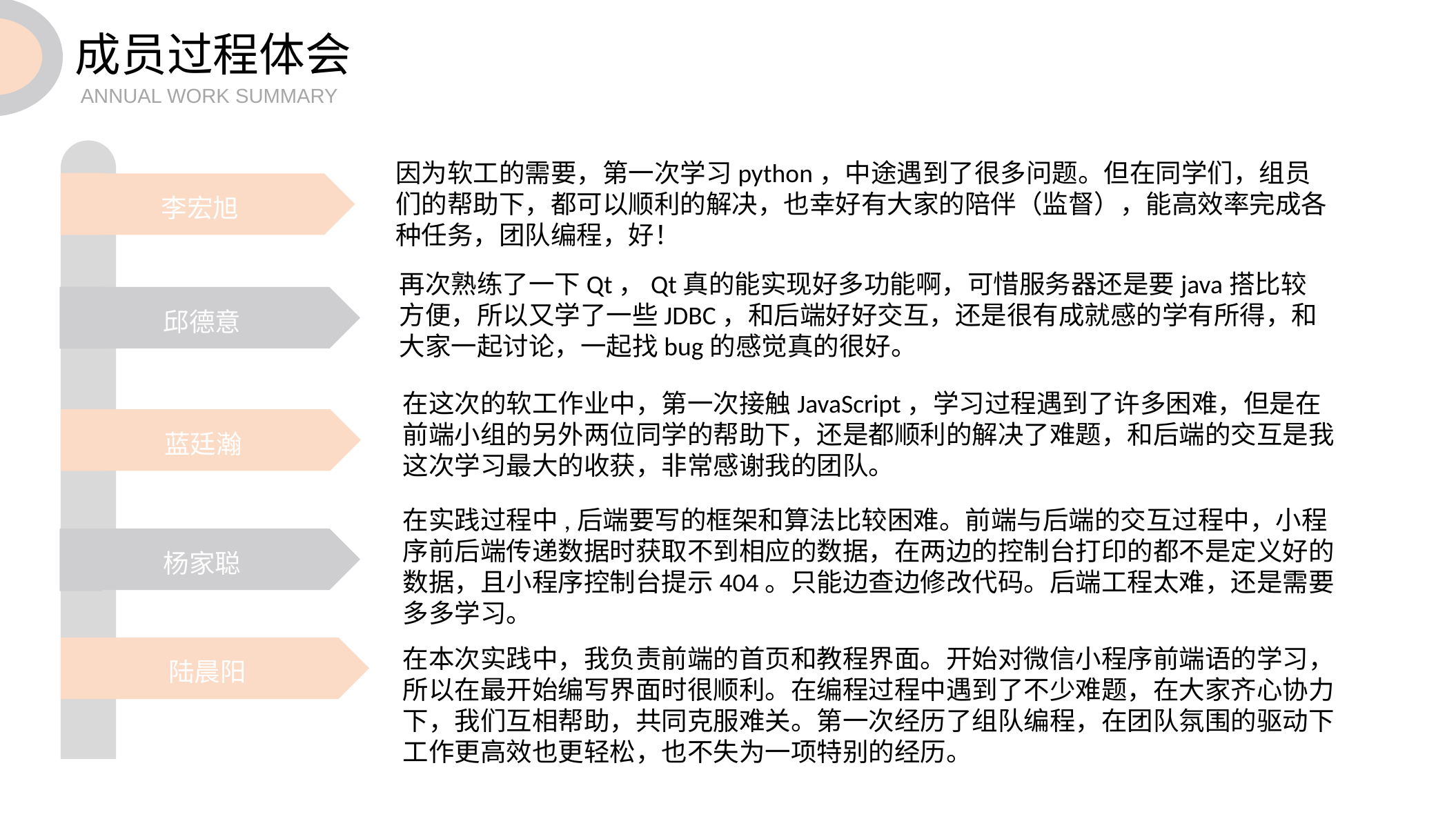

成员过程体会

 ANNUAL WORK SUMMARY

因为软工的需要，第一次学习python，中途遇到了很多问题。但在同学们，组员们的帮助下，都可以顺利的解决，也幸好有大家的陪伴（监督），能高效率完成各种任务，团队编程，好！

李宏旭
再次熟练了一下Qt，Qt真的能实现好多功能啊，可惜服务器还是要java搭比较方便，所以又学了一些JDBC，和后端好好交互，还是很有成就感的学有所得，和大家一起讨论，一起找bug的感觉真的很好。

邱德意

在这次的软工作业中，第一次接触JavaScript，学习过程遇到了许多困难，但是在前端小组的另外两位同学的帮助下，还是都顺利的解决了难题，和后端的交互是我这次学习最大的收获，非常感谢我的团队。

蓝廷瀚

在实践过程中,后端要写的框架和算法比较困难。前端与后端的交互过程中，小程序前后端传递数据时获取不到相应的数据，在两边的控制台打印的都不是定义好的数据，且小程序控制台提示404。只能边查边修改代码。后端工程太难，还是需要多多学习。

杨家聪

陆晨阳
在本次实践中，我负责前端的首页和教程界面。开始对微信小程序前端语的学习，所以在最开始编写界面时很顺利。在编程过程中遇到了不少难题，在大家齐心协力下，我们互相帮助，共同克服难关。第一次经历了组队编程，在团队氛围的驱动下工作更高效也更轻松，也不失为一项特别的经历。